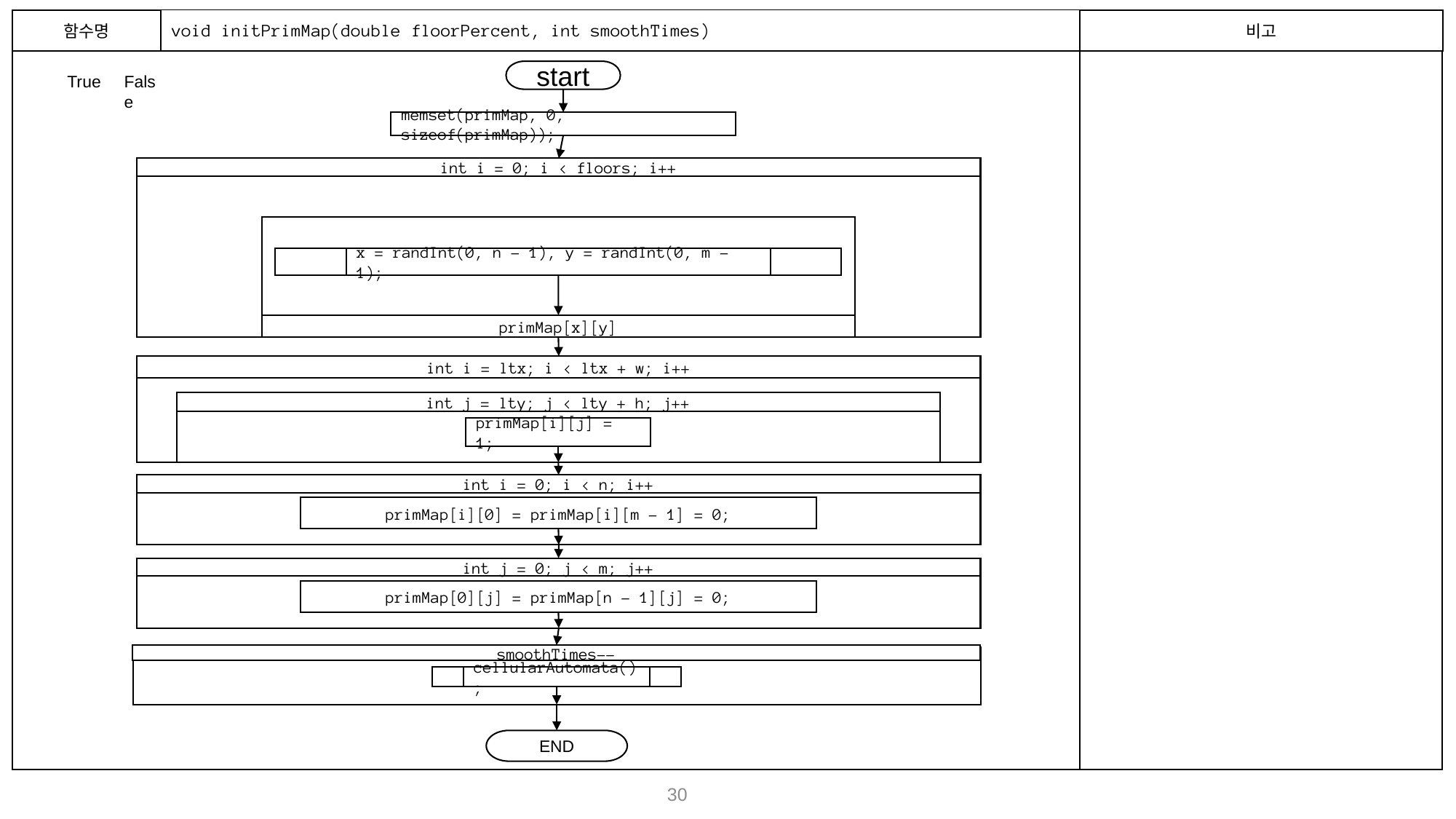

함수명
# void initPrimMap(double floorPercent, int smoothTimes)
비고

start
True
False
memset(primMap, 0, sizeof(primMap));
int i = 0; i < floors; i++

x = randInt(0, n - 1), y = randInt(0, m - 1);
primMap[x][y]
int i = ltx; i < ltx + w; i++

int j = lty; j < lty + h; j++

primMap[i][j] = 1;
int i = 0; i < n; i++

primMap[i][0] = primMap[i][m - 1] = 0;
int j = 0; j < m; j++

primMap[0][j] = primMap[n - 1][j] = 0;
smoothTimes--

cellularAutomata();
END
30